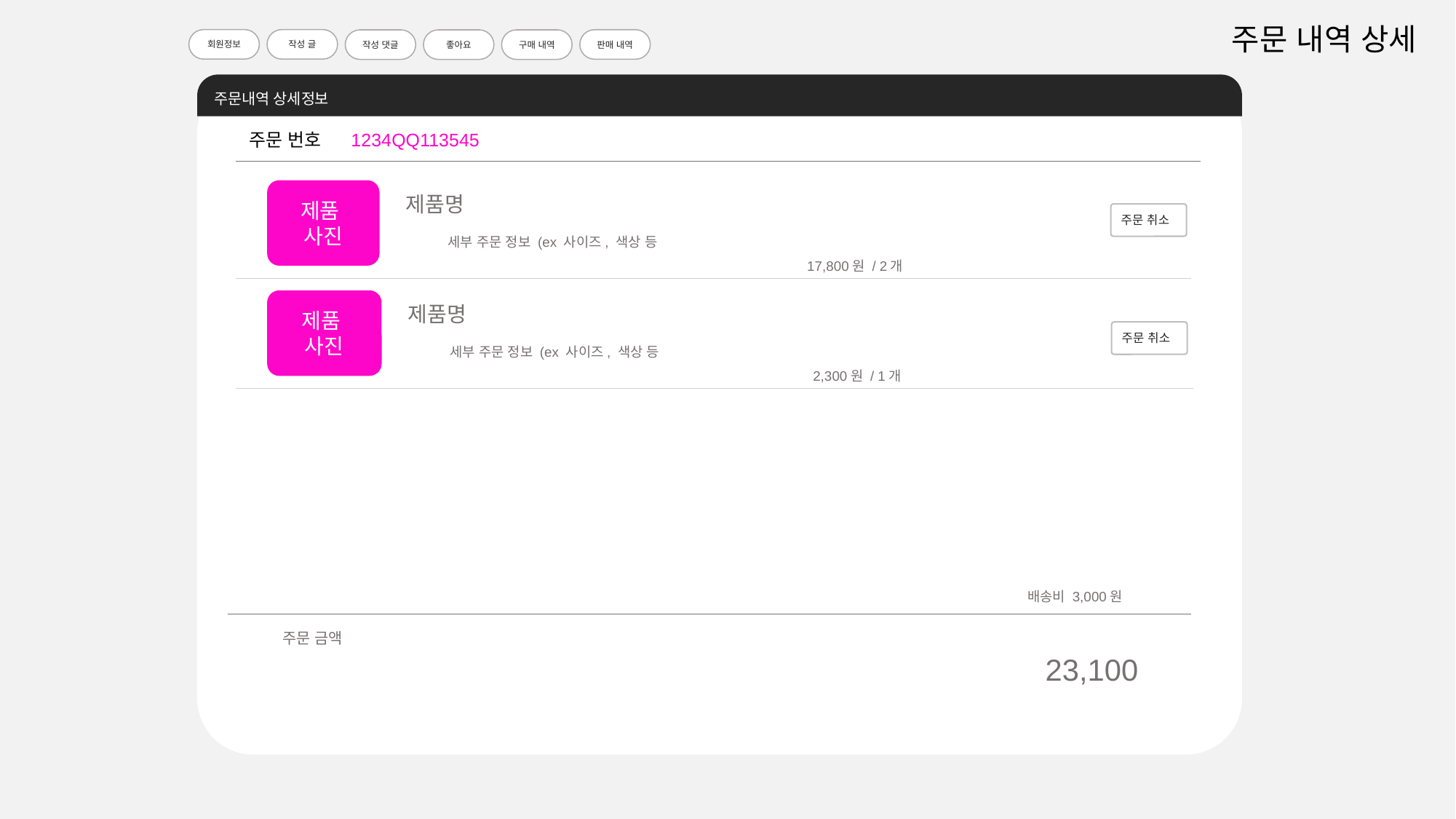

주문 내역 상세
회원정보
작성 글
작성 댓글
좋아요
구매 내역
판매 내역
주문내역 상세정보

제품
사진
제품명
세부 주문 정보 (ex 사이즈, 색상 등
17,800원 / 2개
제품
사진
제품명
세부 주문 정보 (ex 사이즈, 색상 등
2,300원 / 1개
배송비 3,000원
주문 금액
23,100
 주문 번호     1234QQ113545
주문 취소

주문 취소